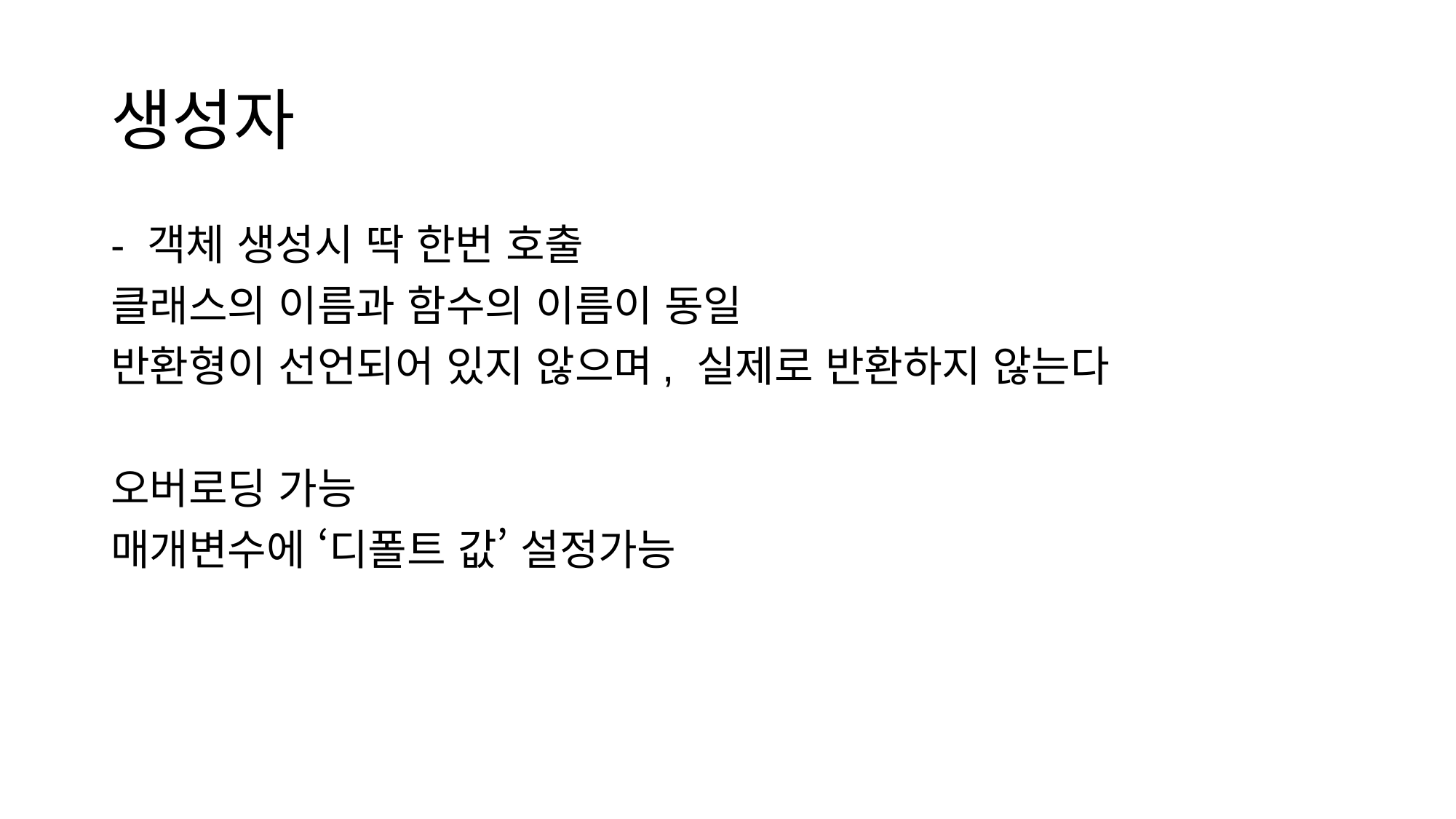

# 생성자
- 객체 생성시 딱 한번 호출
클래스의 이름과 함수의 이름이 동일
반환형이 선언되어 있지 않으며, 실제로 반환하지 않는다

오버로딩 가능
매개변수에 ‘디폴트 값’ 설정가능